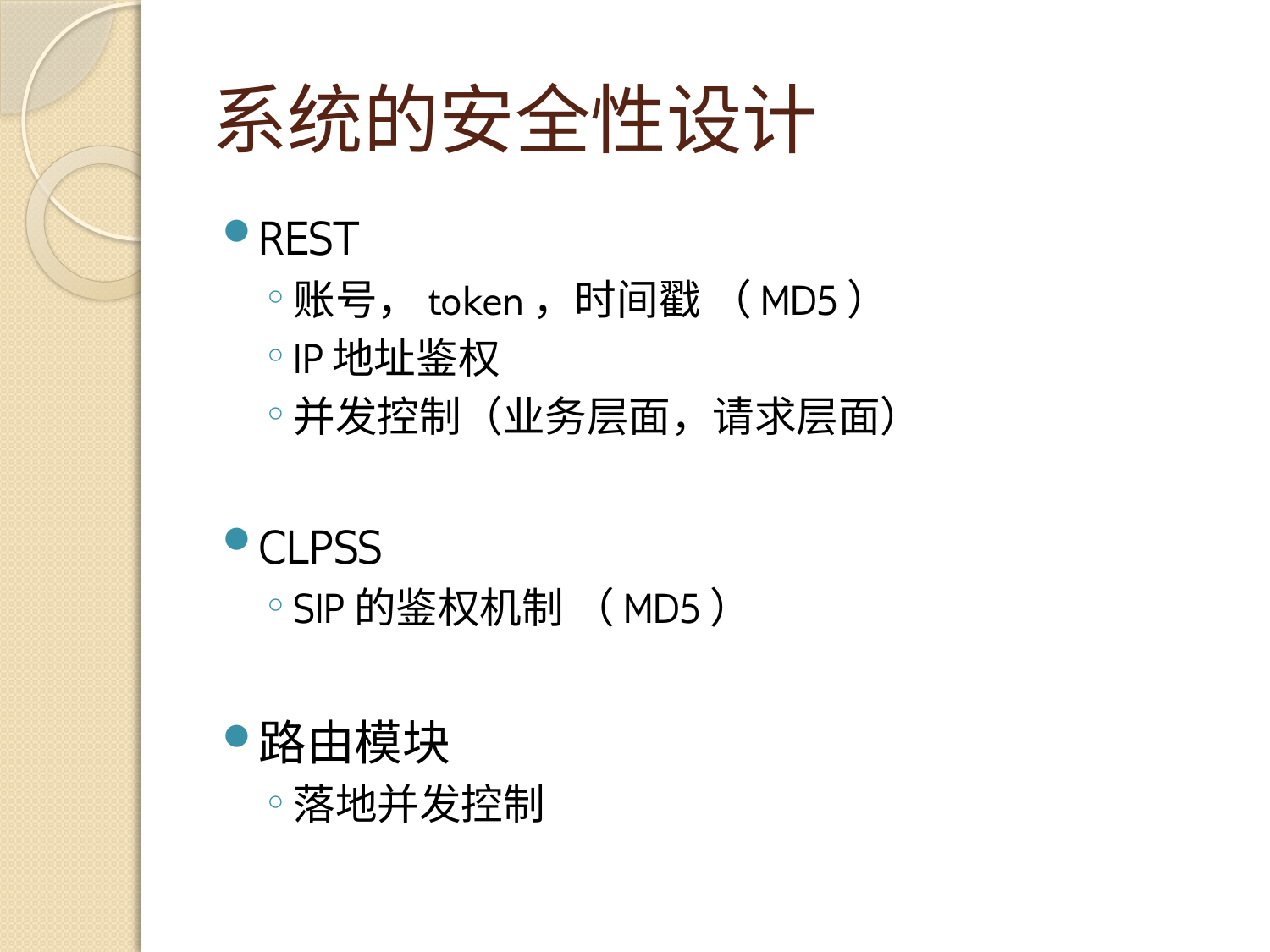

# 系统的安全性设计
REST
账号，token，时间戳 （MD5）
IP地址鉴权
并发控制（业务层面，请求层面）

CLPSS
SIP的鉴权机制 （MD5）

路由模块
落地并发控制